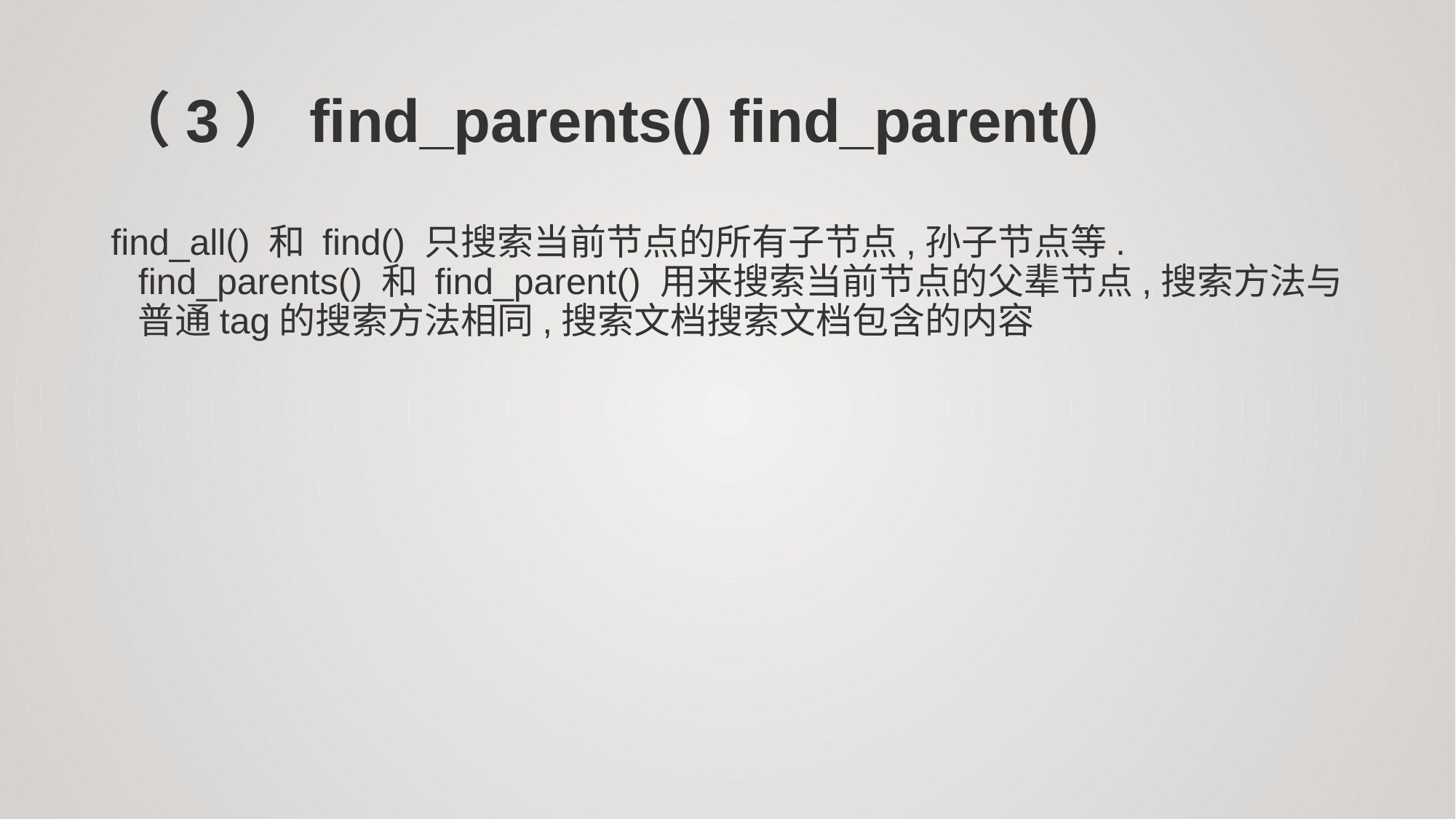

# （3）find_parents() find_parent()
find_all() 和 find() 只搜索当前节点的所有子节点,孙子节点等. find_parents() 和 find_parent() 用来搜索当前节点的父辈节点,搜索方法与普通tag的搜索方法相同,搜索文档搜索文档包含的内容